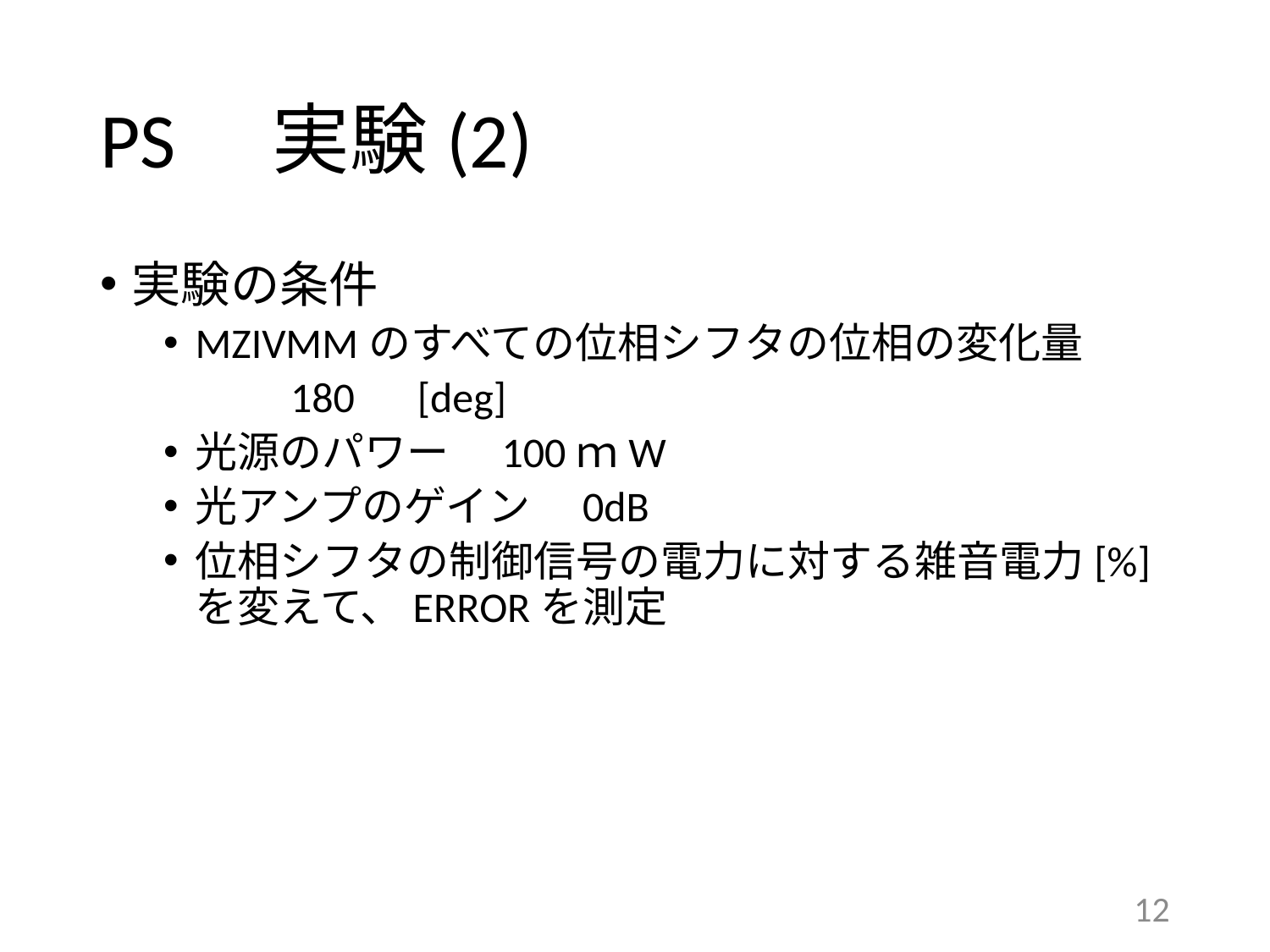

# PS　実験(2)
実験の条件
MZIVMMのすべての位相シフタの位相の変化量
　	180　[deg]
光源のパワー　100ｍW
光アンプのゲイン　0dB
位相シフタの制御信号の電力に対する雑音電力[%]を変えて、ERRORを測定

12